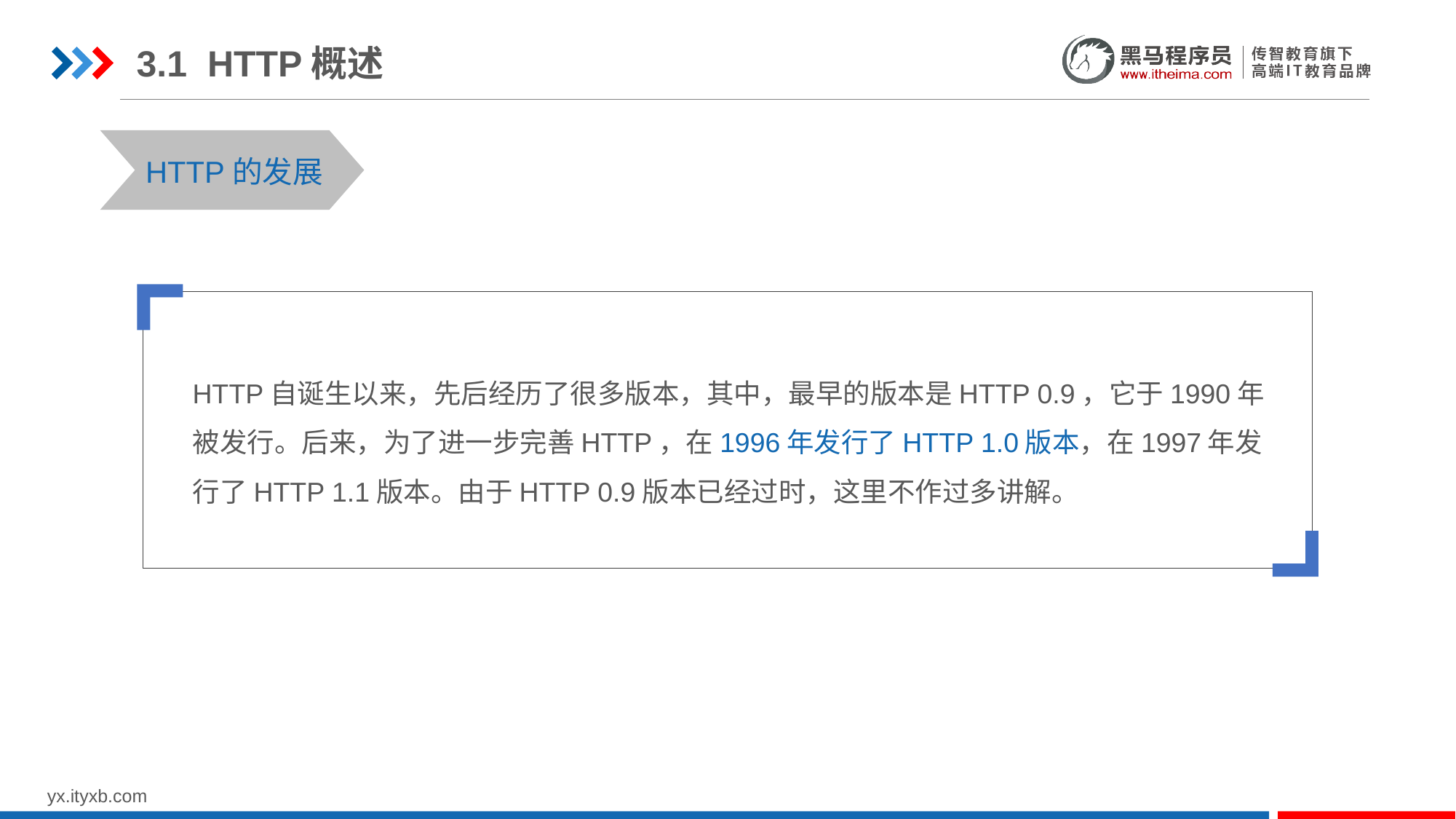

3.1  HTTP概述

HTTP的发展

HTTP自诞生以来，先后经历了很多版本，其中，最早的版本是HTTP 0.9，它于1990年被发行。后来，为了进一步完善HTTP，在1996年发行了HTTP 1.0版本，在1997年发行了HTTP 1.1版本。由于HTTP 0.9版本已经过时，这里不作过多讲解。